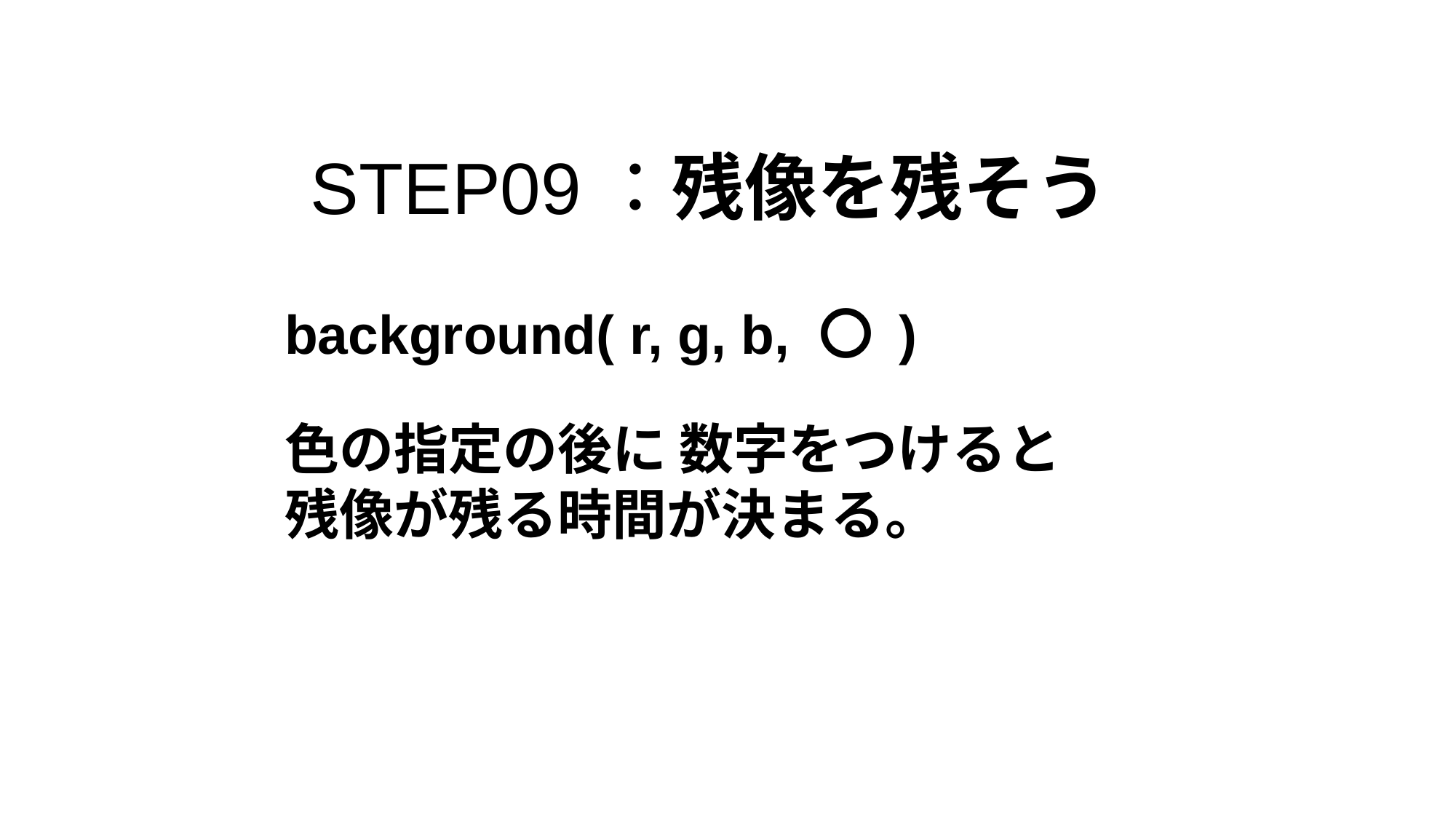

STEP09：残像を残そう
background( r, g, b, 〇 )
色の指定の後に 数字をつけると
残像が残る時間が決まる。